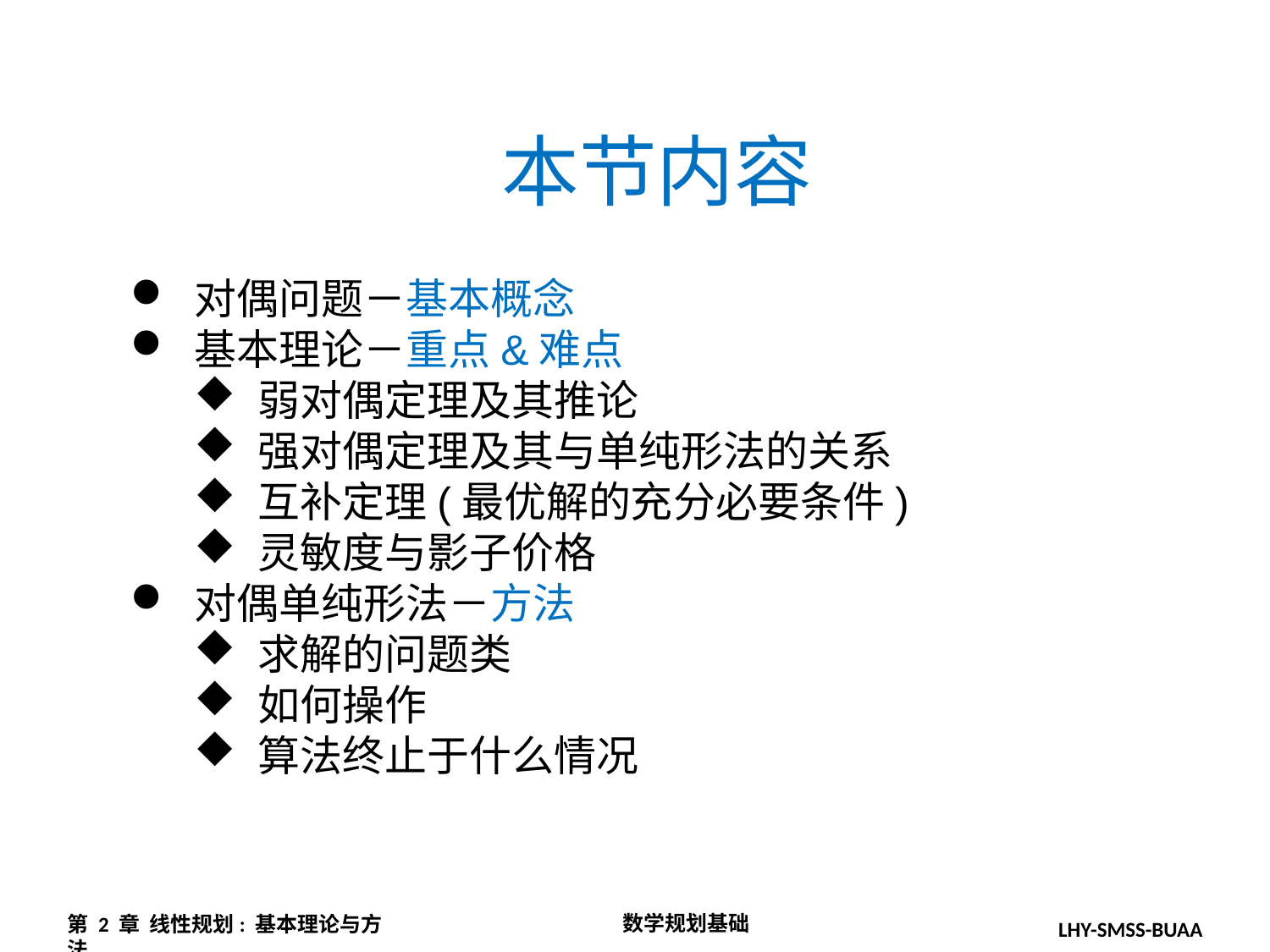

本节内容
对偶问题－基本概念
基本理论－重点&难点
弱对偶定理及其推论
强对偶定理及其与单纯形法的关系
互补定理(最优解的充分必要条件)
灵敏度与影子价格
对偶单纯形法－方法
求解的问题类
如何操作
算法终止于什么情况